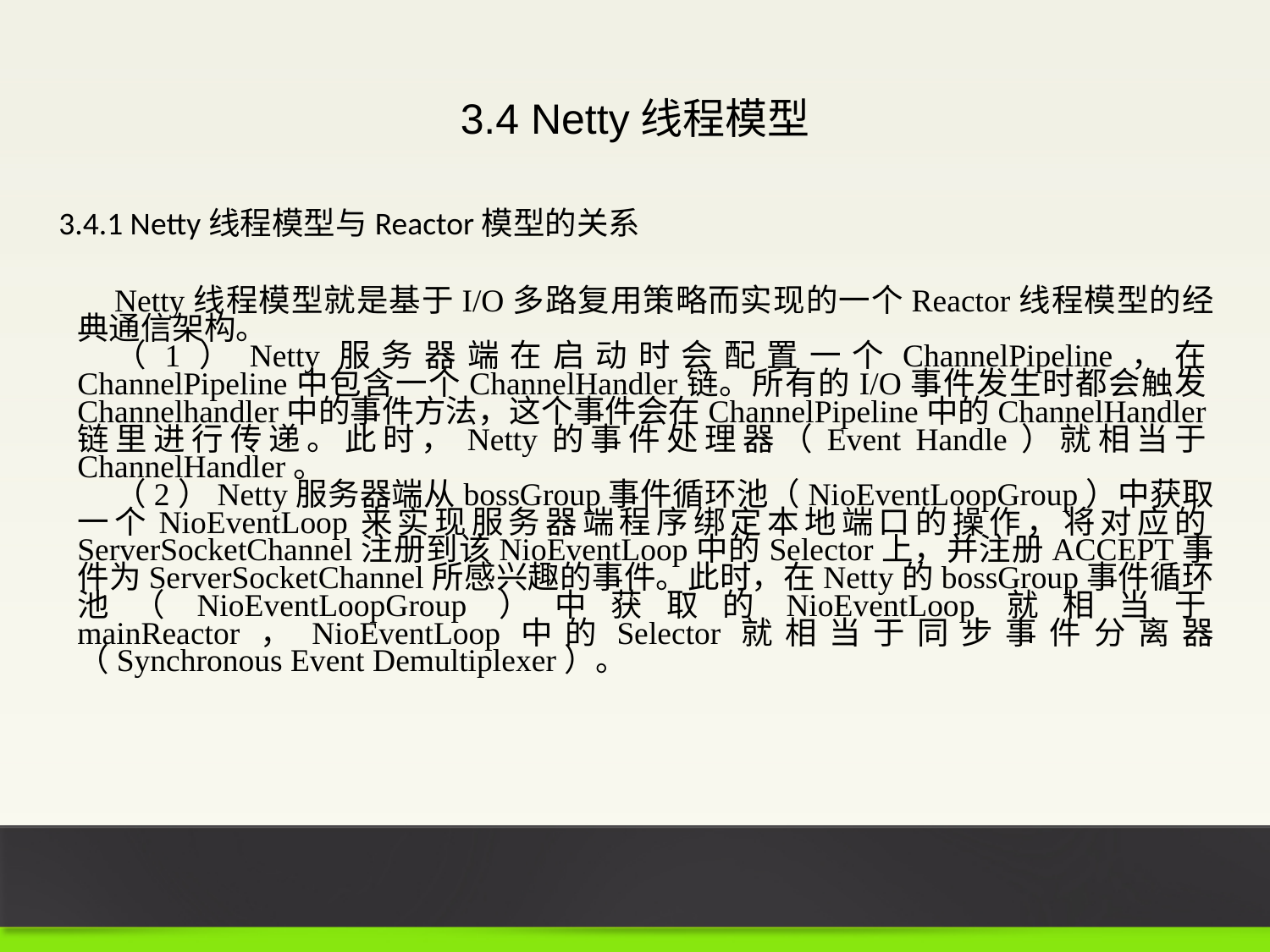

3.4 Netty线程模型
3.4.1 Netty线程模型与Reactor模型的关系
Netty线程模型就是基于I/O多路复用策略而实现的一个Reactor线程模型的经典通信架构。
（1）Netty服务器端在启动时会配置一个ChannelPipeline，在ChannelPipeline中包含一个ChannelHandler链。所有的I/O事件发生时都会触发Channelhandler中的事件方法，这个事件会在ChannelPipeline中的ChannelHandler链里进行传递。此时，Netty的事件处理器（Event Handle）就相当于ChannelHandler。
（2）Netty服务器端从bossGroup事件循环池（NioEventLoopGroup）中获取一个NioEventLoop来实现服务器端程序绑定本地端口的操作，将对应的ServerSocketChannel注册到该NioEventLoop中的Selector上，并注册ACCEPT事件为ServerSocketChannel所感兴趣的事件。此时，在Netty的bossGroup事件循环池（NioEventLoopGroup）中获取的NioEventLoop就相当于mainReactor，NioEventLoop中的Selector就相当于同步事件分离器（Synchronous Event Demultiplexer）。